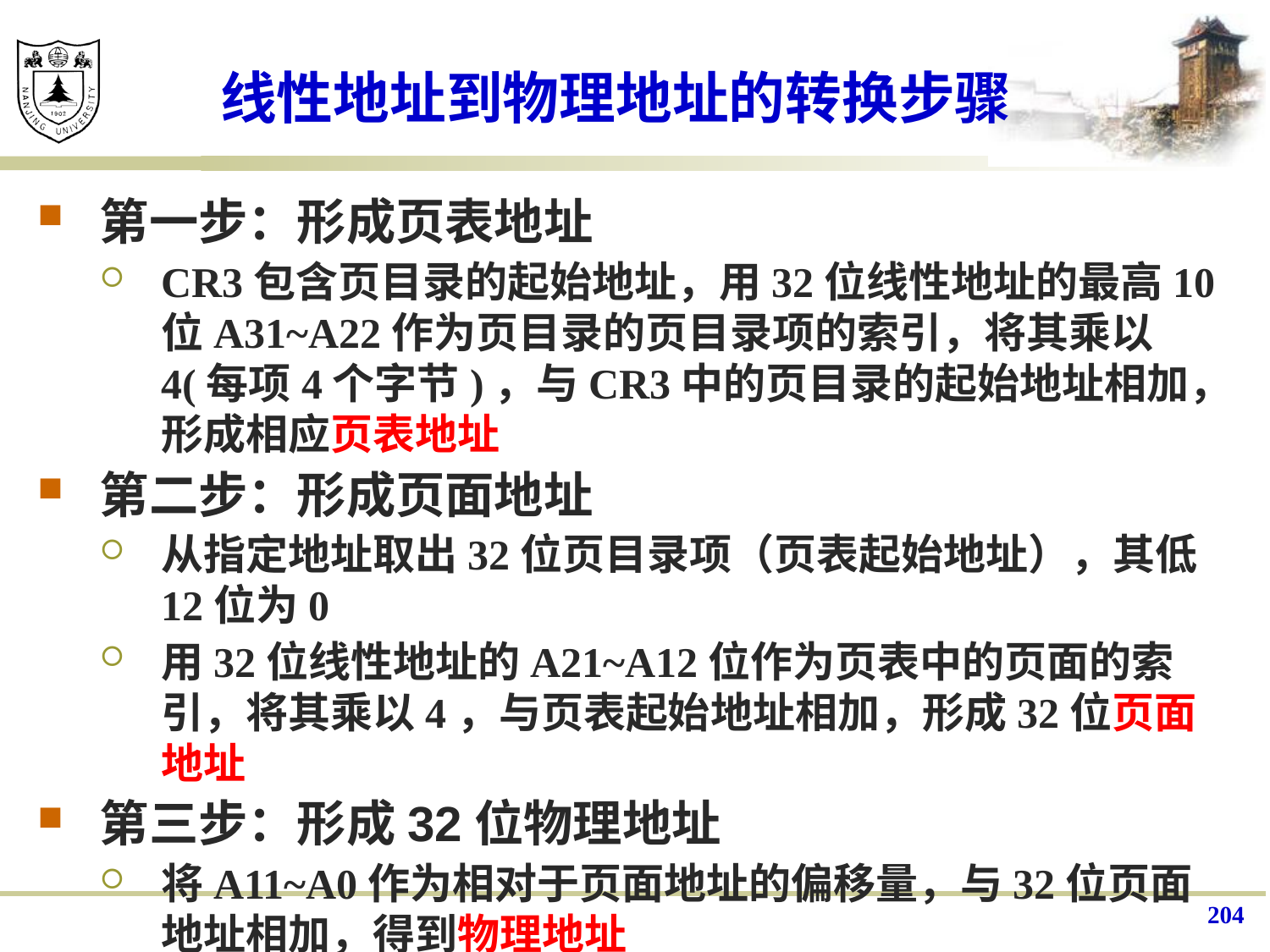

# 线性地址到物理地址的转换步骤
第一步：形成页表地址
CR3包含页目录的起始地址，用32位线性地址的最高10位A31~A22作为页目录的页目录项的索引，将其乘以4(每项4个字节)，与CR3中的页目录的起始地址相加，形成相应页表地址
第二步：形成页面地址
从指定地址取出32位页目录项（页表起始地址），其低12位为0
用32位线性地址的A21~A12位作为页表中的页面的索引，将其乘以4，与页表起始地址相加，形成32位页面地址
第三步：形成32位物理地址
将A11~A0作为相对于页面地址的偏移量，与32位页面地址相加，得到物理地址
204